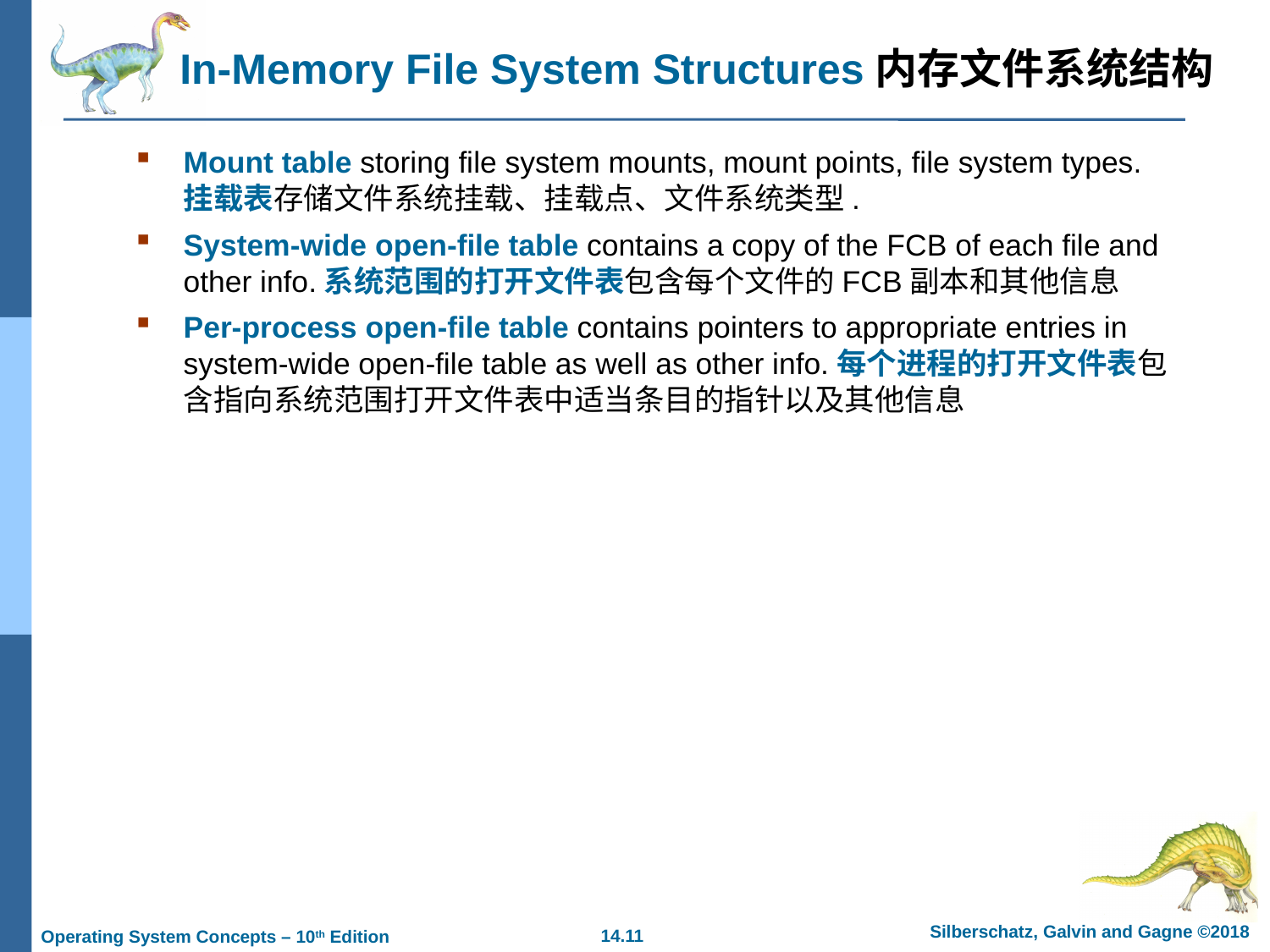

# In-Memory File System Structures内存文件系统结构
Mount table storing file system mounts, mount points, file system types.挂载表存储文件系统挂载、挂载点、文件系统类型.
System-wide open-file table contains a copy of the FCB of each file and other info.系统范围的打开文件表包含每个文件的FCB副本和其他信息
Per-process open-file table contains pointers to appropriate entries in system-wide open-file table as well as other info.每个进程的打开文件表包含指向系统范围打开文件表中适当条目的指针以及其他信息